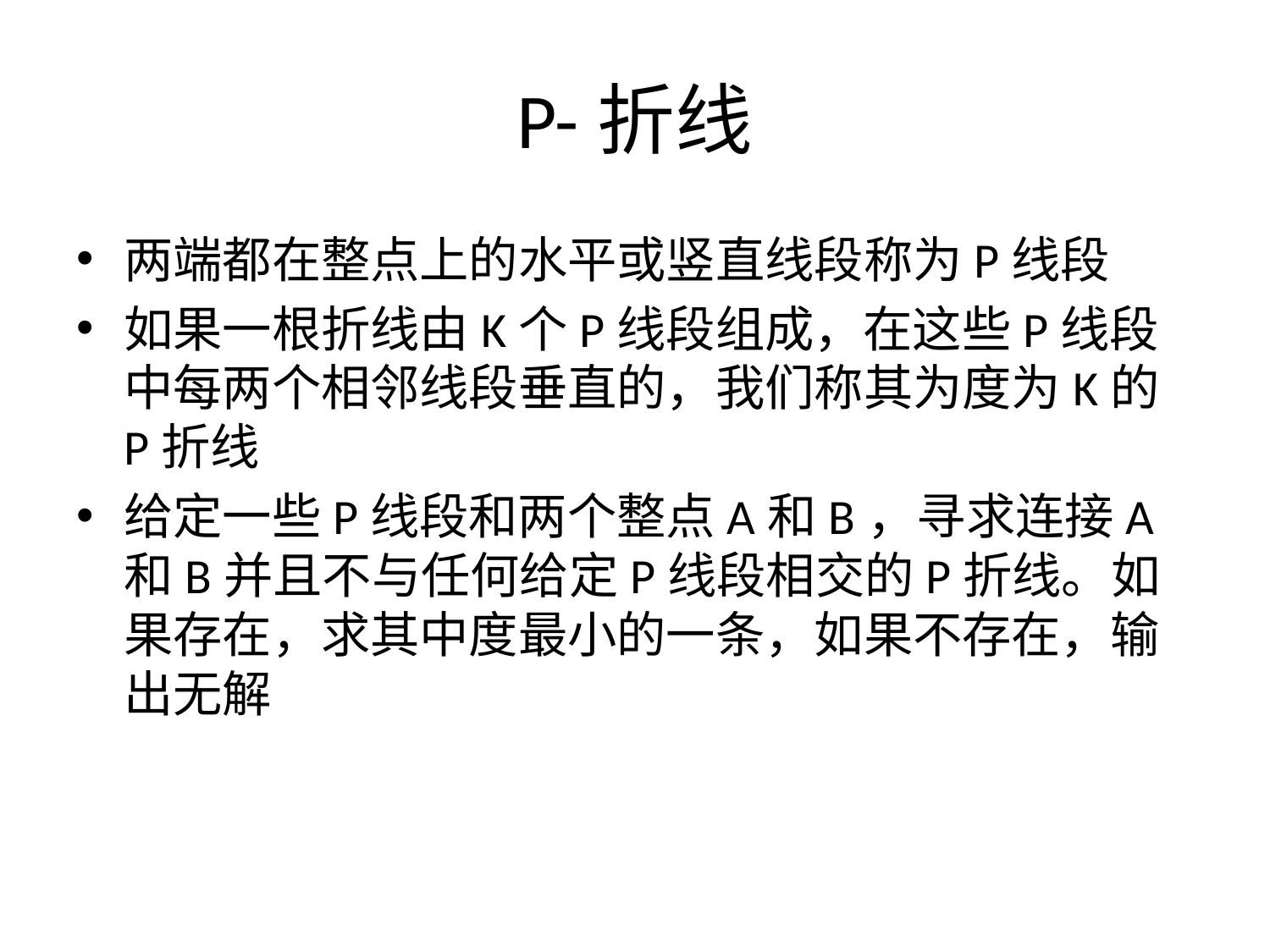

# P-折线
两端都在整点上的水平或竖直线段称为P线段
如果一根折线由K个P线段组成，在这些P线段中每两个相邻线段垂直的，我们称其为度为K的P折线
给定一些P线段和两个整点A和B，寻求连接A和B并且不与任何给定P线段相交的P折线。如果存在，求其中度最小的一条，如果不存在，输出无解